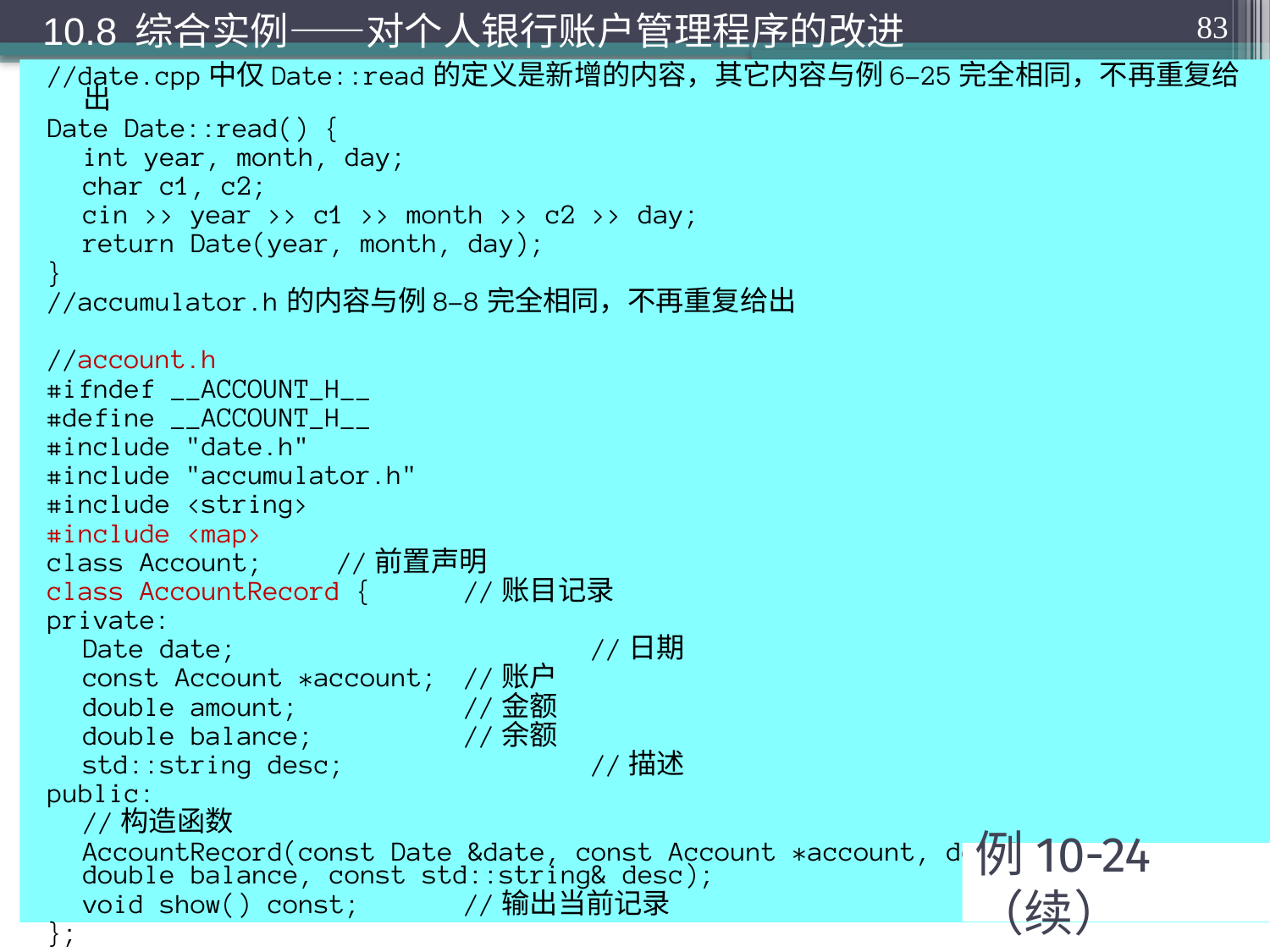

10.8 综合实例——对个人银行账户管理程序的改进
83
//date.cpp中仅Date::read的定义是新增的内容，其它内容与例6-25完全相同，不再重复给出
Date Date::read() {
	int year, month, day;
	char c1, c2;
	cin >> year >> c1 >> month >> c2 >> day;
	return Date(year, month, day);
}
//accumulator.h的内容与例8-8完全相同，不再重复给出

//account.h
#ifndef __ACCOUNT_H__
#define __ACCOUNT_H__
#include "date.h"
#include "accumulator.h"
#include <string>
#include <map>
class Account;	//前置声明
class AccountRecord {	//账目记录
private:
	Date date;			//日期
	const Account *account;	//账户
	double amount;		//金额
	double balance;		//余额
	std::string desc;		//描述
public:
	//构造函数
	AccountRecord(const Date &date, const Account *account, double amount, double balance, const std::string& desc);
	void show() const;	//输出当前记录
};

# 例10-24（续）